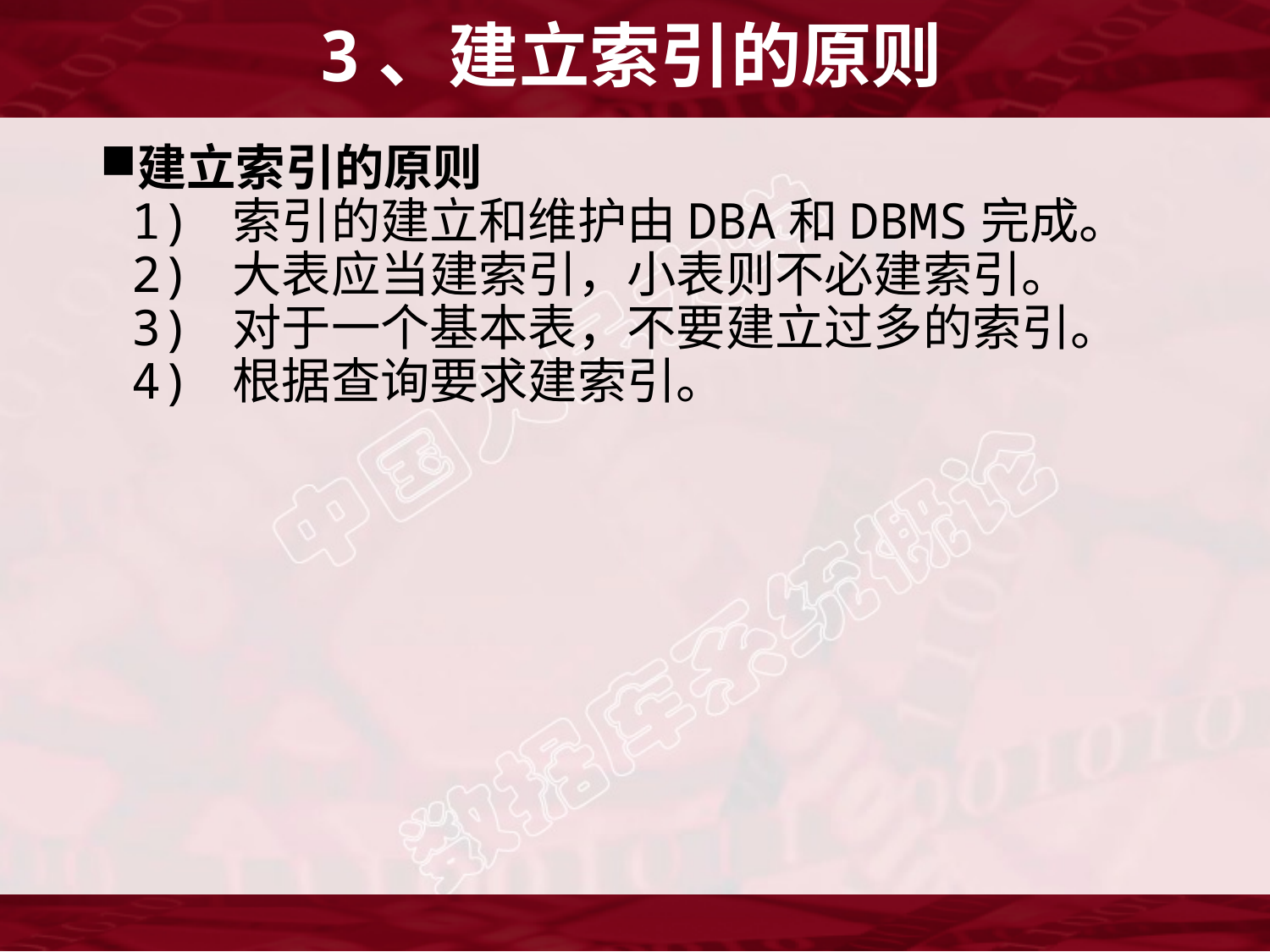

# 3、建立索引的原则
建立索引的原则
1) 索引的建立和维护由DBA和DBMS完成。
2) 大表应当建索引，小表则不必建索引。
3) 对于一个基本表，不要建立过多的索引。
4) 根据查询要求建索引。